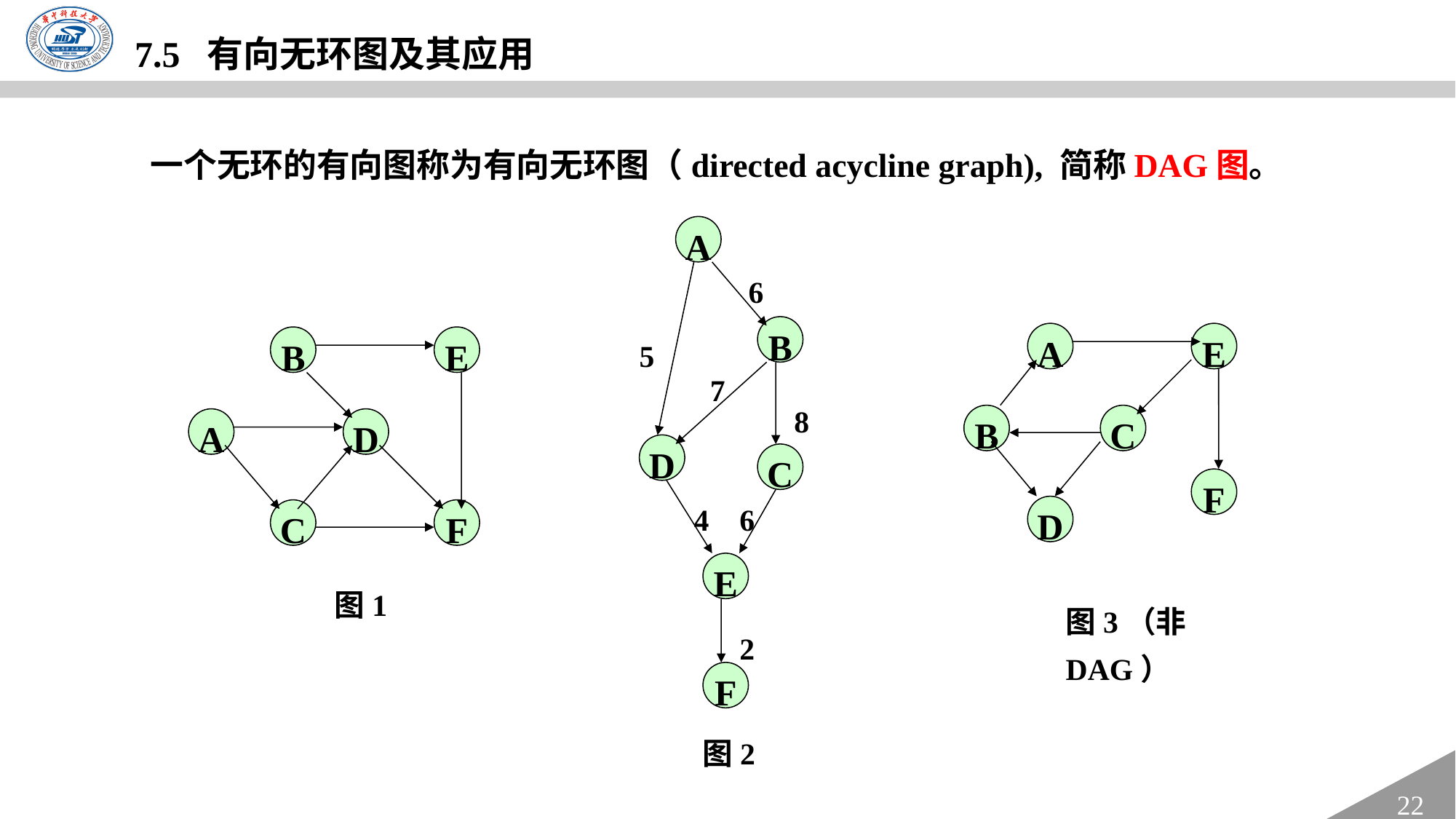

7.5  有向无环图及其应用
    一个无环的有向图称为有向无环图（directed acycline graph), 简称DAG图。
A

6
B
5
7

8
D
C

4

6
E

2
F
图2
A
E

B
C

F
D
图3（非DAG）
B
E

A
D

C
F

图1